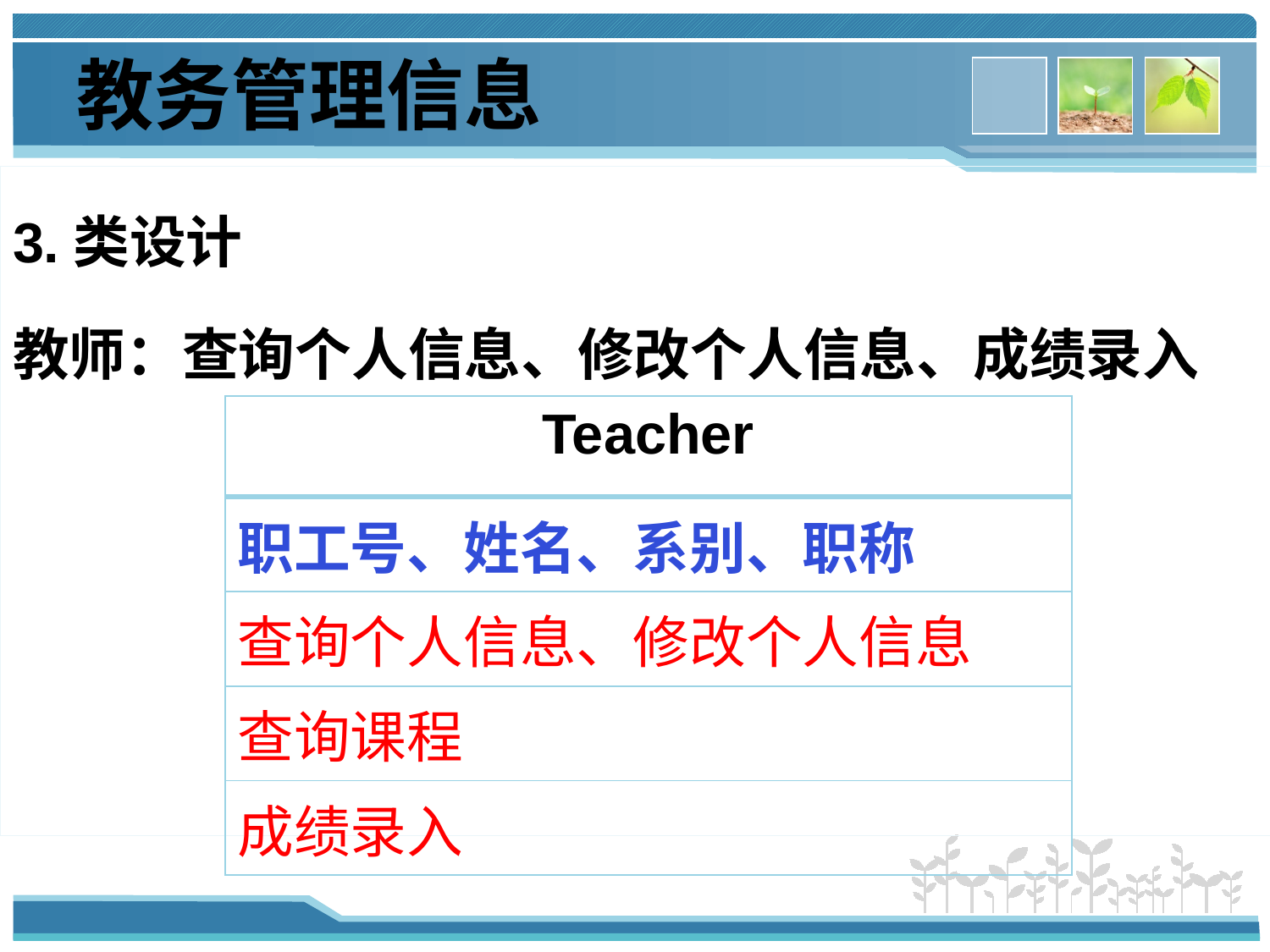

# 教务管理信息
3.类设计
教师：查询个人信息、修改个人信息、成绩录入

| Teacher |
| --- |
| 职工号、姓名、系别、职称 |
| 查询个人信息、修改个人信息 |
| 查询课程 |
| 成绩录入 |